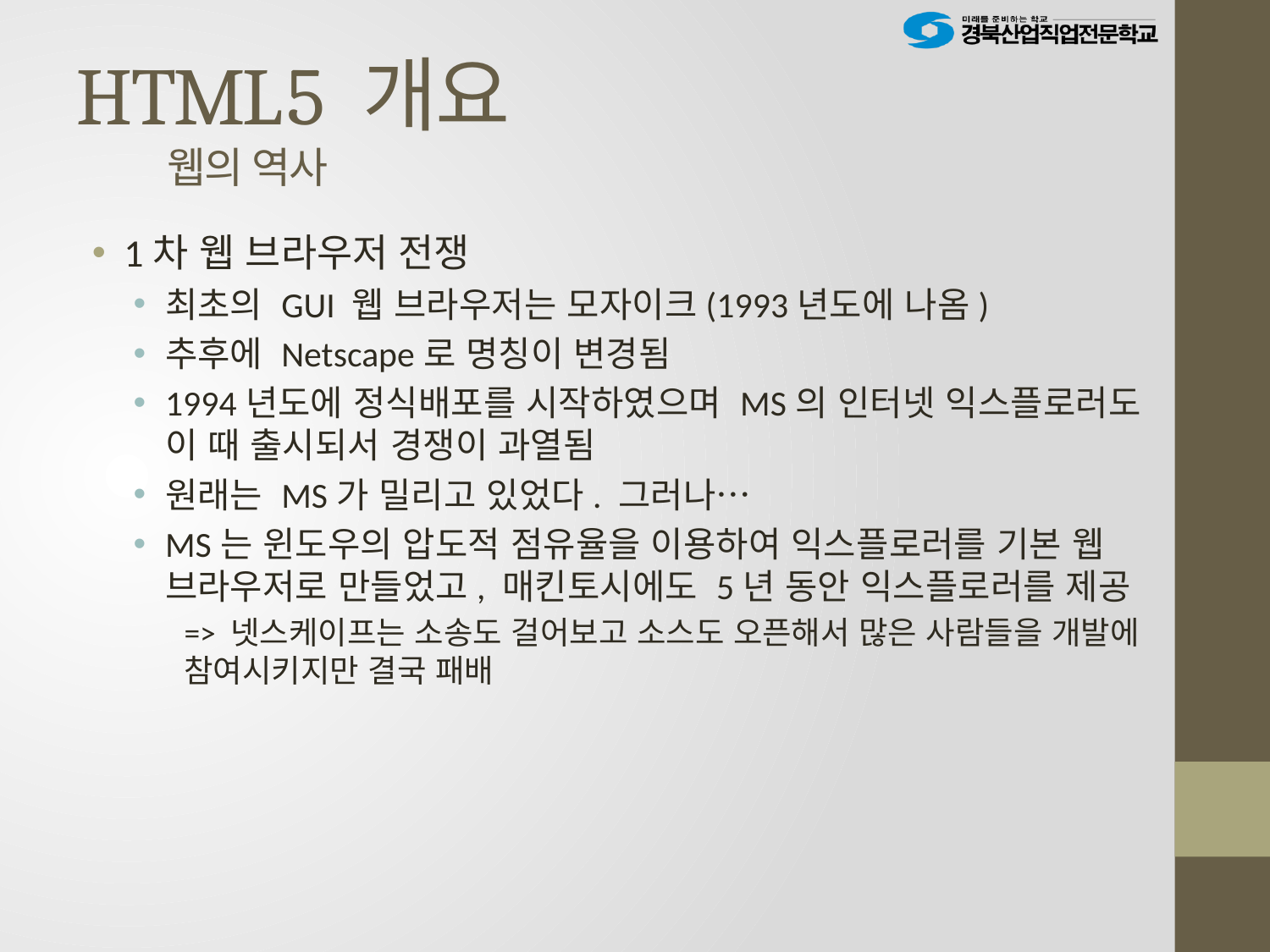

# HTML5 개요 웹의 역사
1차 웹 브라우저 전쟁
최초의 GUI 웹 브라우저는 모자이크(1993년도에 나옴)
추후에 Netscape로 명칭이 변경됨
1994년도에 정식배포를 시작하였으며 MS의 인터넷 익스플로러도 이 때 출시되서 경쟁이 과열됨
원래는 MS가 밀리고 있었다. 그러나…
MS는 윈도우의 압도적 점유율을 이용하여 익스플로러를 기본 웹 브라우저로 만들었고, 매킨토시에도 5년 동안 익스플로러를 제공
=> 넷스케이프는 소송도 걸어보고 소스도 오픈해서 많은 사람들을 개발에 참여시키지만 결국 패배